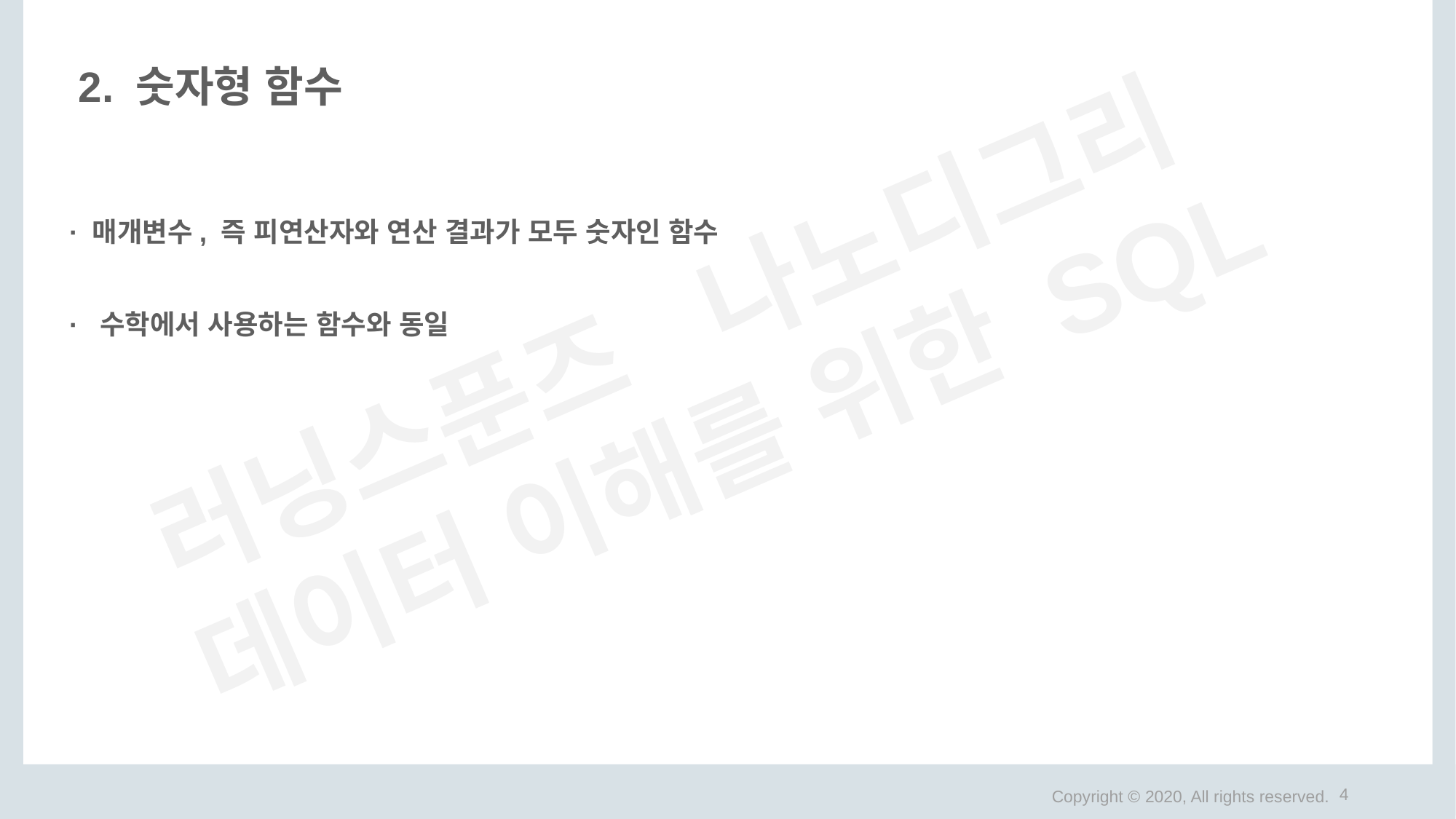

# 2. 숫자형 함수
· 매개변수, 즉 피연산자와 연산 결과가 모두 숫자인 함수

·  수학에서 사용하는 함수와 동일